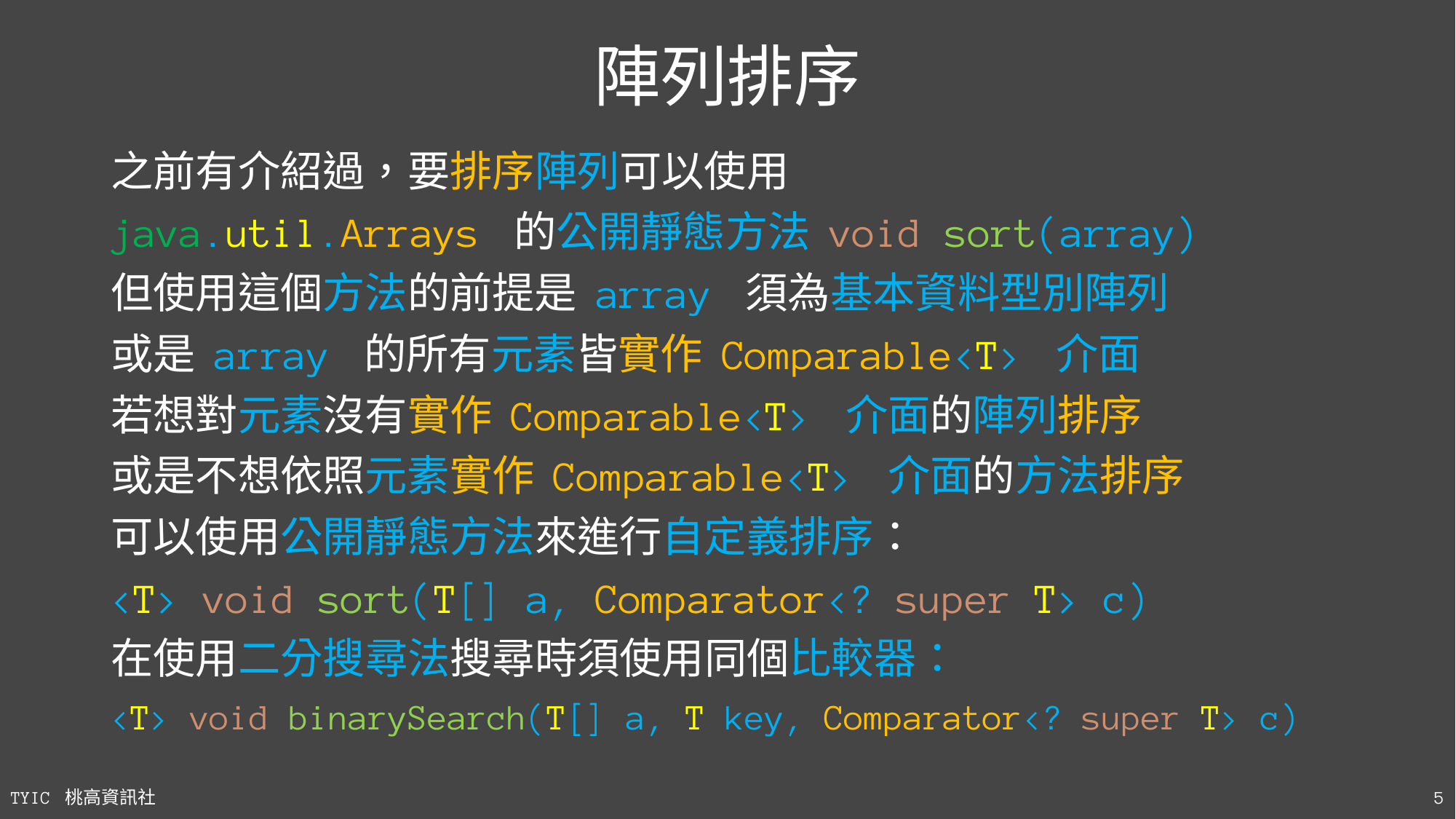

# 陣列排序
之前有介紹過，要排序陣列可以使用
java.util.Arrays 的公開靜態方法 void sort(array)
但使用這個方法的前提是 array 須為基本資料型別陣列
或是 array 的所有元素皆實作 Comparable<T> 介面
若想對元素沒有實作 Comparable<T> 介面的陣列排序
或是不想依照元素實作 Comparable<T> 介面的方法排序
可以使用公開靜態方法來進行自定義排序：
<T> void sort(T[] a, Comparator<? super T> c)
在使用二分搜尋法搜尋時須使用同個比較器：
<T> void binarySearch(T[] a, T key, Comparator<? super T> c)